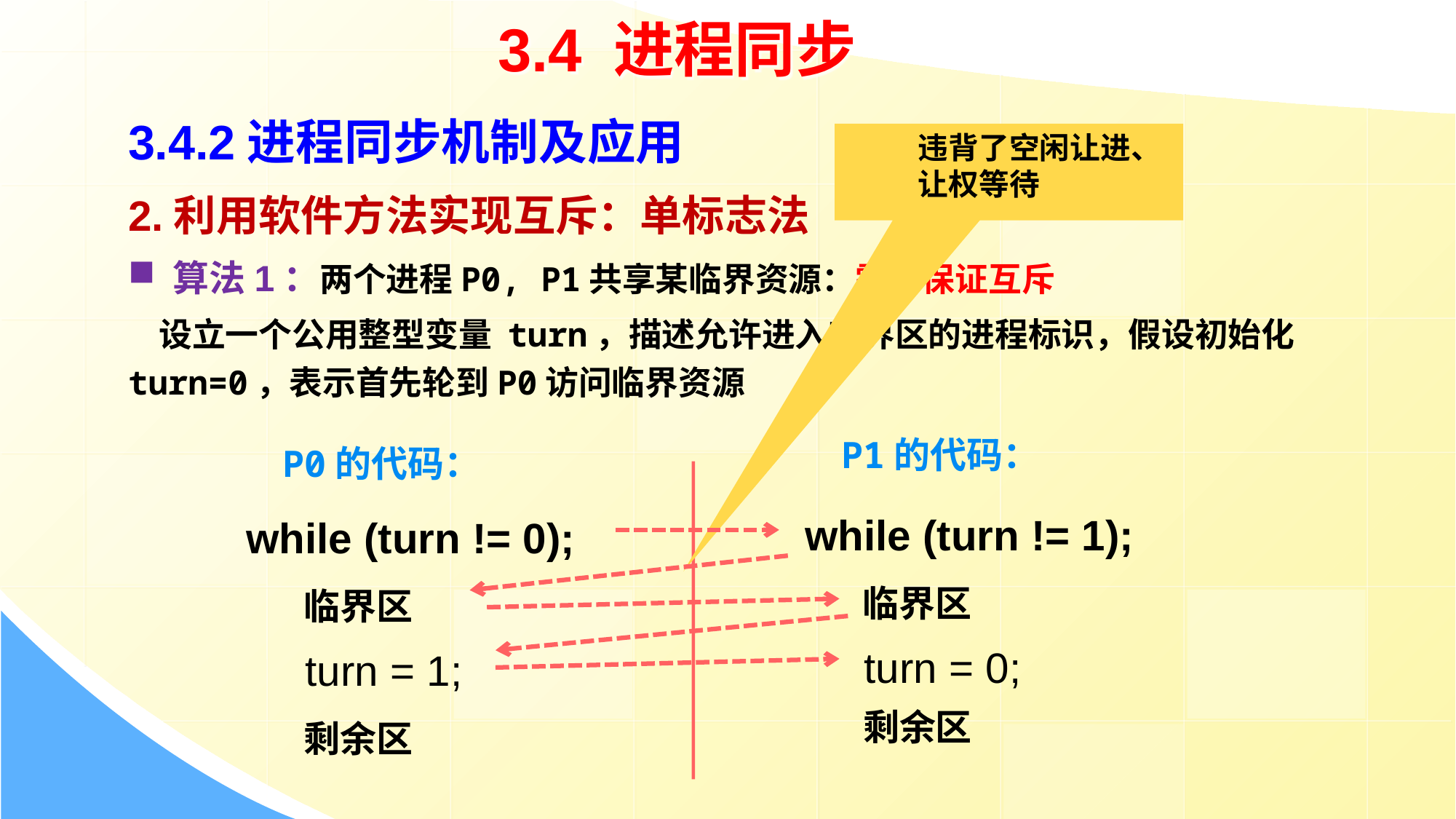

3.4 进程同步
3.4.2进程同步机制及应用
2.利用软件方法实现互斥：单标志法
 算法1：两个进程P0, P1共享某临界资源：需要保证互斥
   设立一个公用整型变量 turn，描述允许进入临界区的进程标识，假设初始化turn=0，表示首先轮到P0访问临界资源

违背了空闲让进、让权等待
P1的代码：
P0的代码：

while (turn != 1);
     临界区
     turn = 0;
      剩余区
while (turn != 0);
     临界区
     turn = 1;
     剩余区